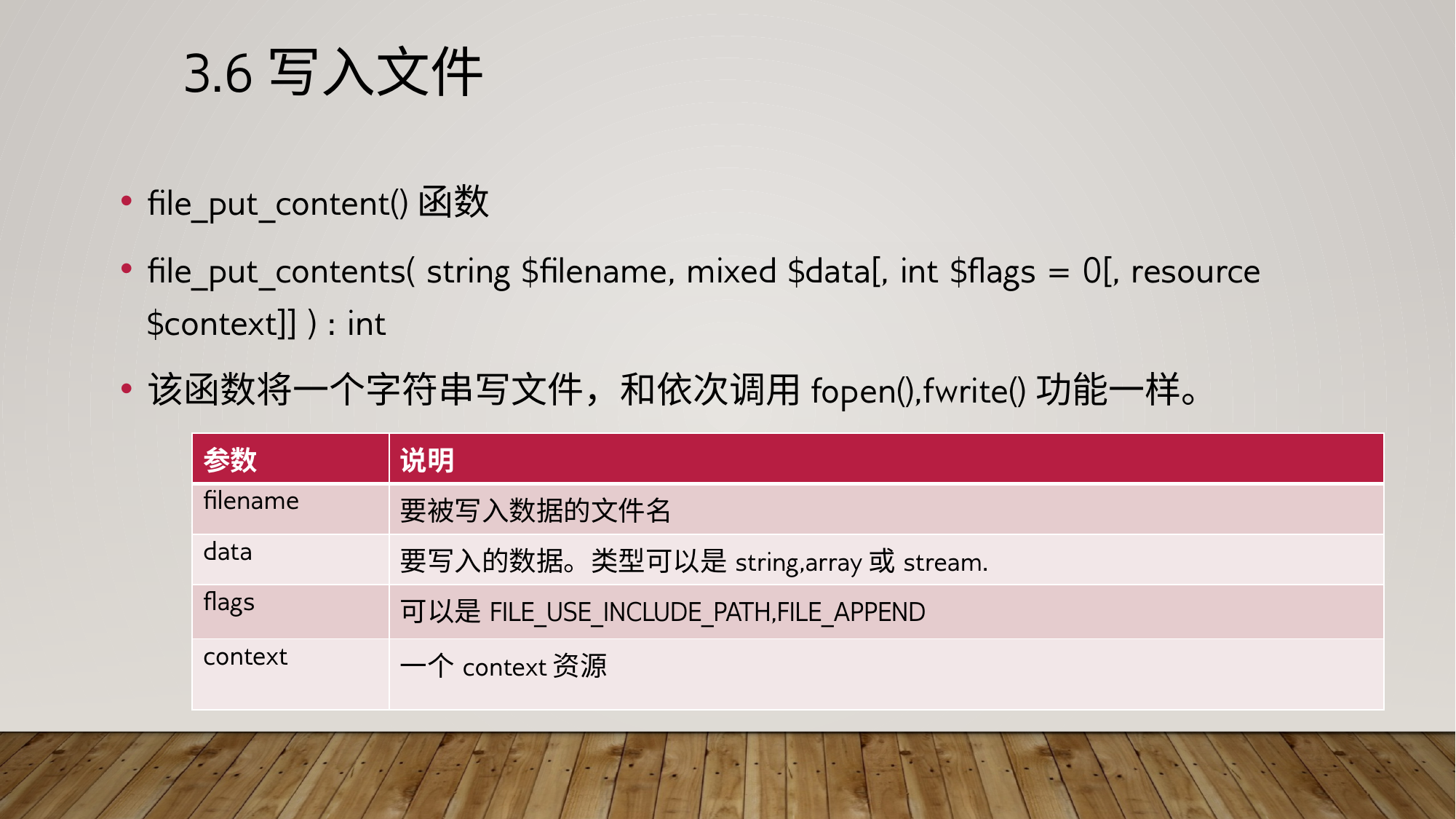

# 3.6写入文件
file_put_content()函数
file_put_contents( string $filename, mixed $data[, int $flags = 0[, resource $context]] ) : int
该函数将一个字符串写文件，和依次调用fopen(),fwrite()功能一样。

| 参数 | 说明 |
| --- | --- |
| filename | 要被写入数据的文件名 |
| data | 要写入的数据。类型可以是string,array或stream. |
| flags | 可以是FILE\_USE\_INCLUDE\_PATH,FILE\_APPEND |
| context | 一个context资源 |